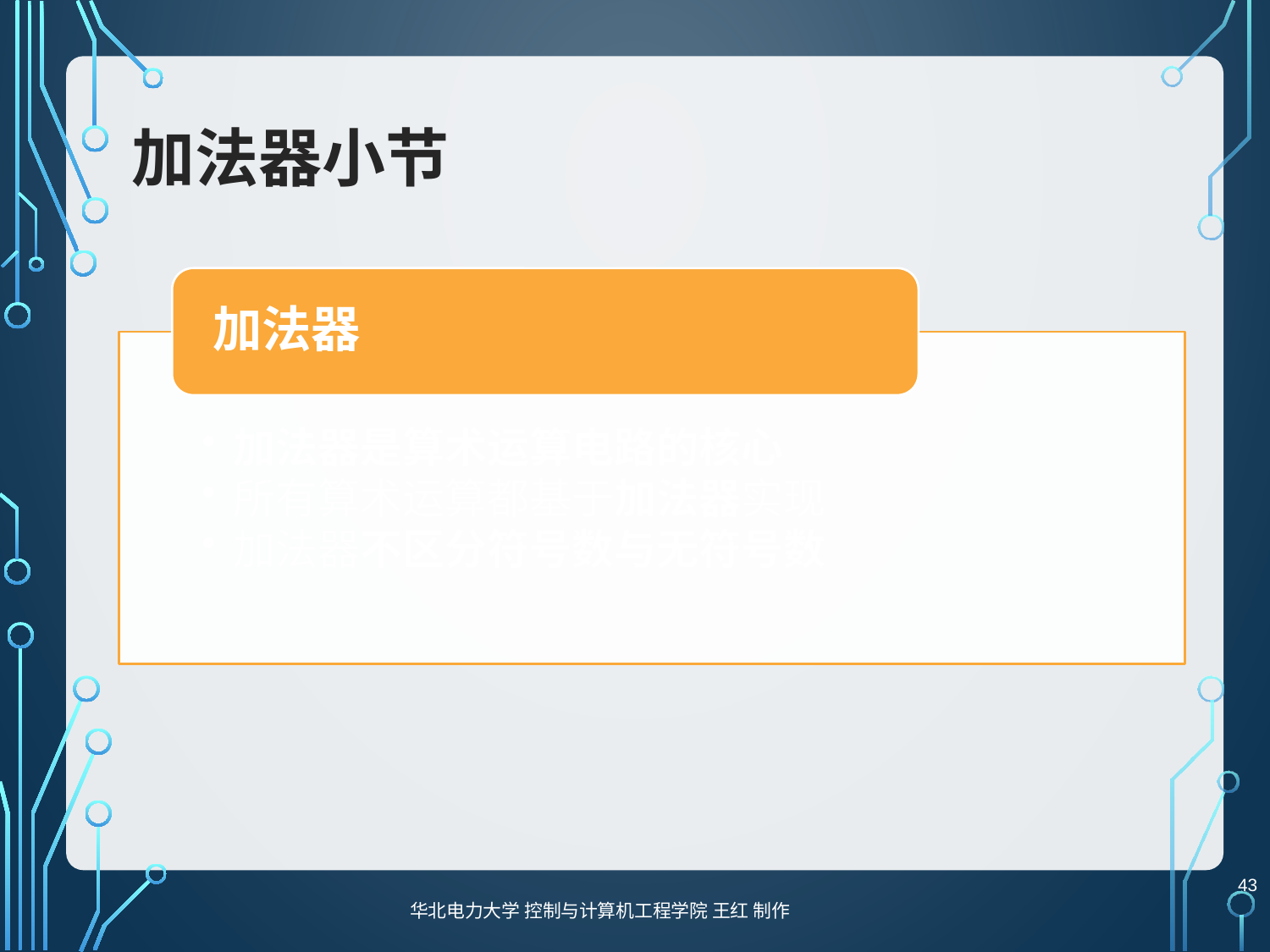

# 加法器小节
加法器是算术运算电路的核心
所有算术运算都基于加法器实现
加法器不区分符号数与无符号数
加法器
43
华北电力大学 控制与计算机工程学院 王红 制作